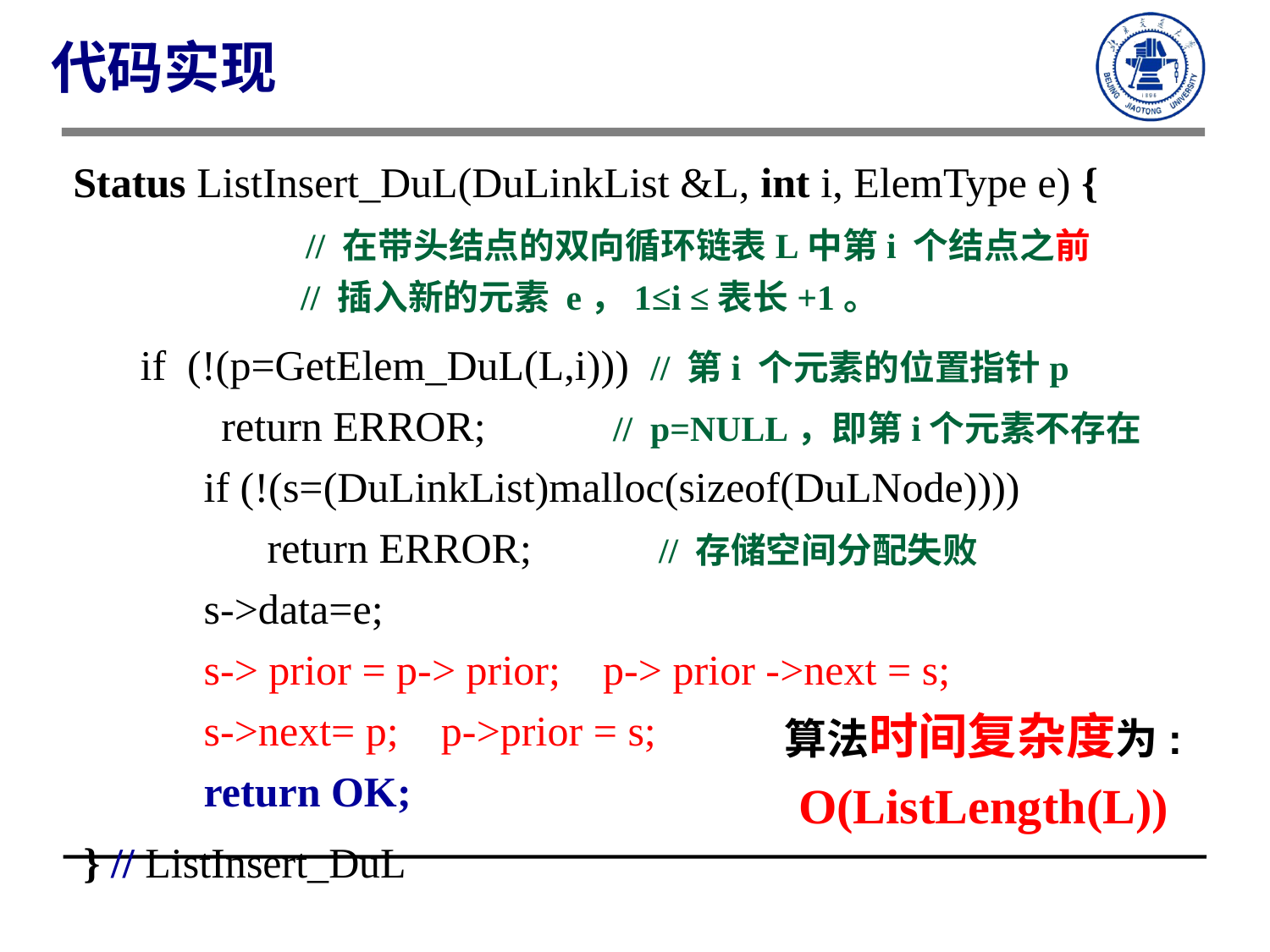

代码实现
  Status ListInsert_DuL(DuLinkList &L, int i, ElemType e) {
                        // 在带头结点的双向循环链表L中第i 个结点之前
                            // 插入新的元素 e，1≤i ≤表长+1。

   } // ListInsert_DuL
if  (!(p=GetElem_DuL(L,i)))  // 第i 个元素的位置指针p
  return ERROR;            //  p=NULL，即第i个元素不存在
if (!(s=(DuLinkList)malloc(sizeof(DuLNode))))
      return ERROR;            // 存储空间分配失败
s->data=e;
s-> prior = p-> prior;    p-> prior ->next = s;
s->next= p;    p->prior = s;
return OK;
算法时间复杂度为:
O(ListLength(L))